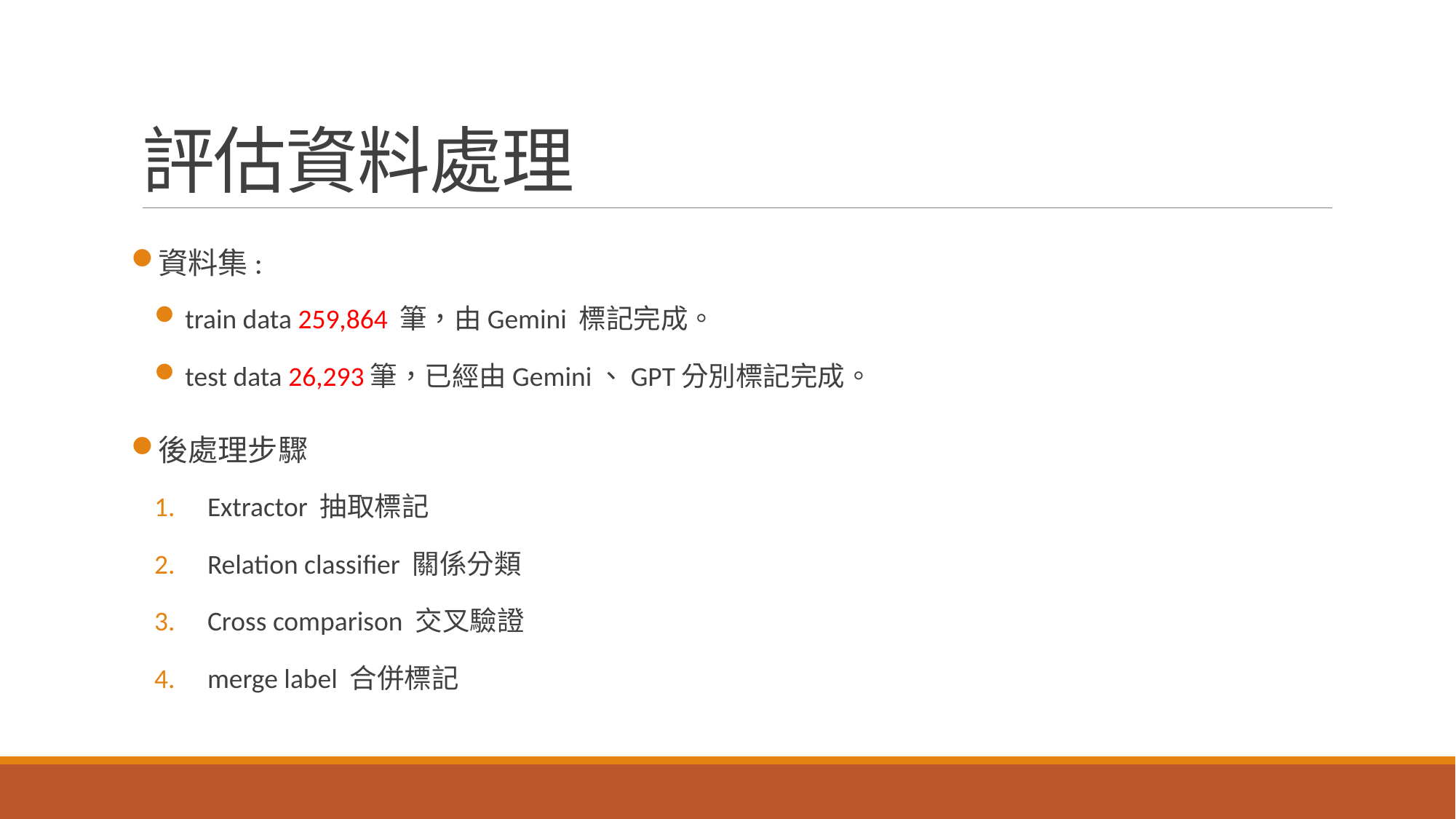

# 評估資料處理
資料集:
 train data 259,864 筆，由Gemini 標記完成。
 test data 26,293筆，已經由Gemini、GPT分別標記完成。
後處理步驟
Extractor 抽取標記
Relation classifier 關係分類
Cross comparison 交叉驗證
merge label 合併標記